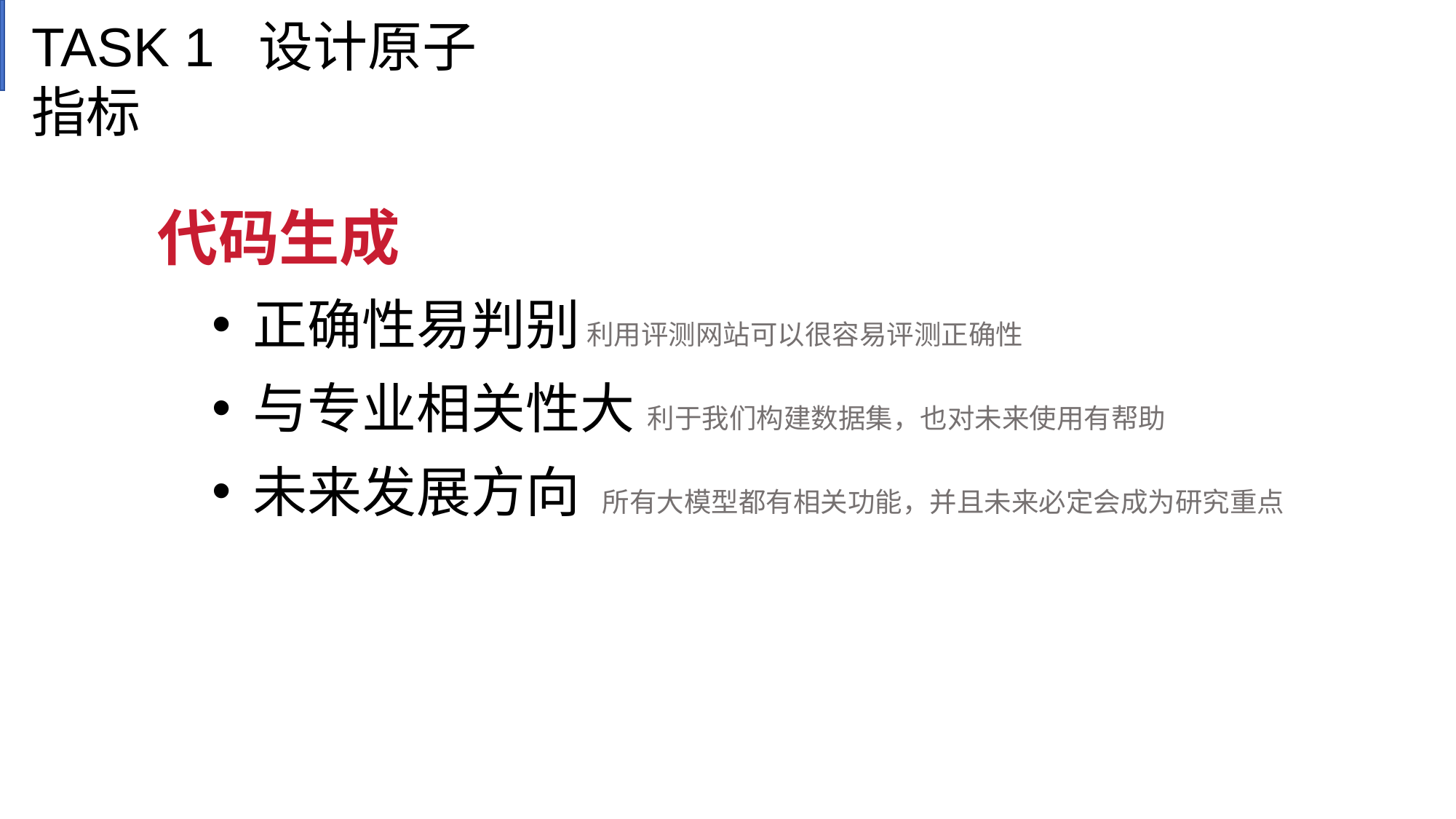

TASK 1  设计原子指标
代码生成
正确性易判别 利用评测网站可以很容易评测正确性
与专业相关性大 利于我们构建数据集，也对未来使用有帮助
未来发展方向  所有大模型都有相关功能，并且未来必定会成为研究重点